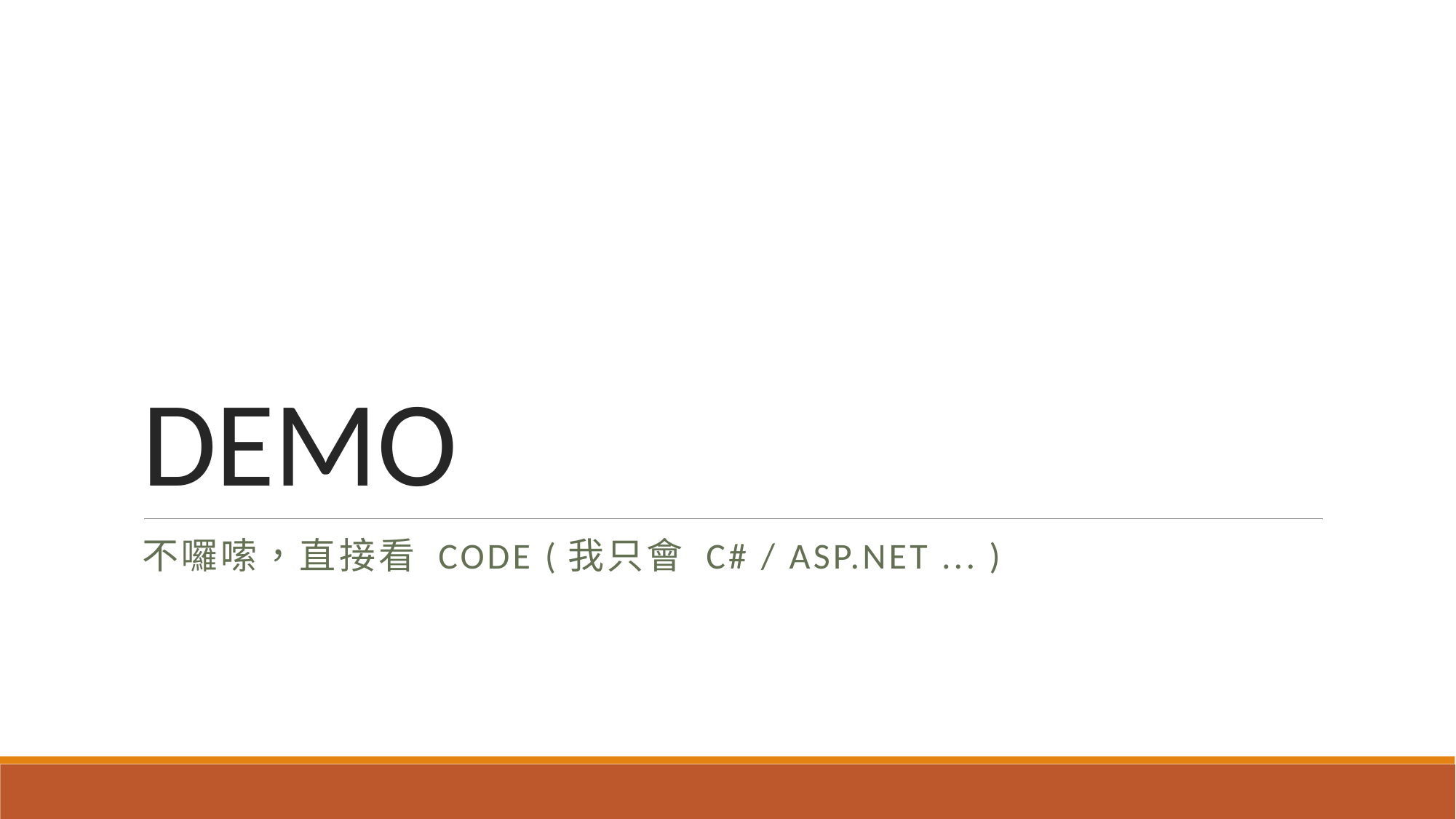

# DEMO
不囉嗦，直接看 CODE (我只會 C# / ASP.NET ... )